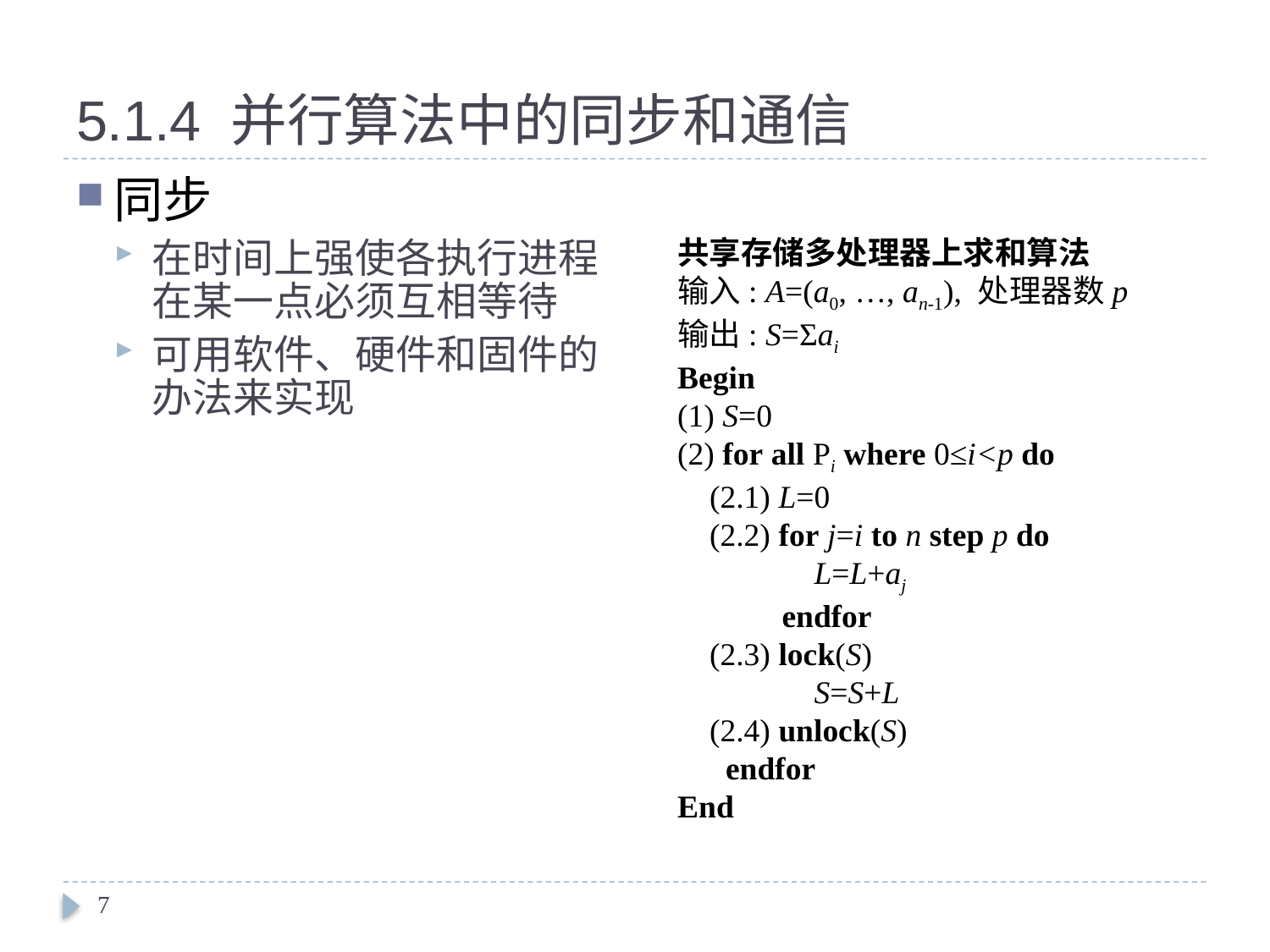

# 5.1.4 并行算法中的同步和通信
同步
在时间上强使各执行进程在某一点必须互相等待
可用软件、硬件和固件的办法来实现

共享存储多处理器上求和算法
输入: A=(a0, …, an-1), 处理器数p
输出: S=Σai
Begin
(1) S=0
(2) for all Pi where 0≤i<p do
    (2.1) L=0
    (2.2) for j=i to n step p do
                 L=L+aj
             endfor
    (2.3) lock(S)
                 S=S+L
    (2.4) unlock(S)
      endfor
End
7